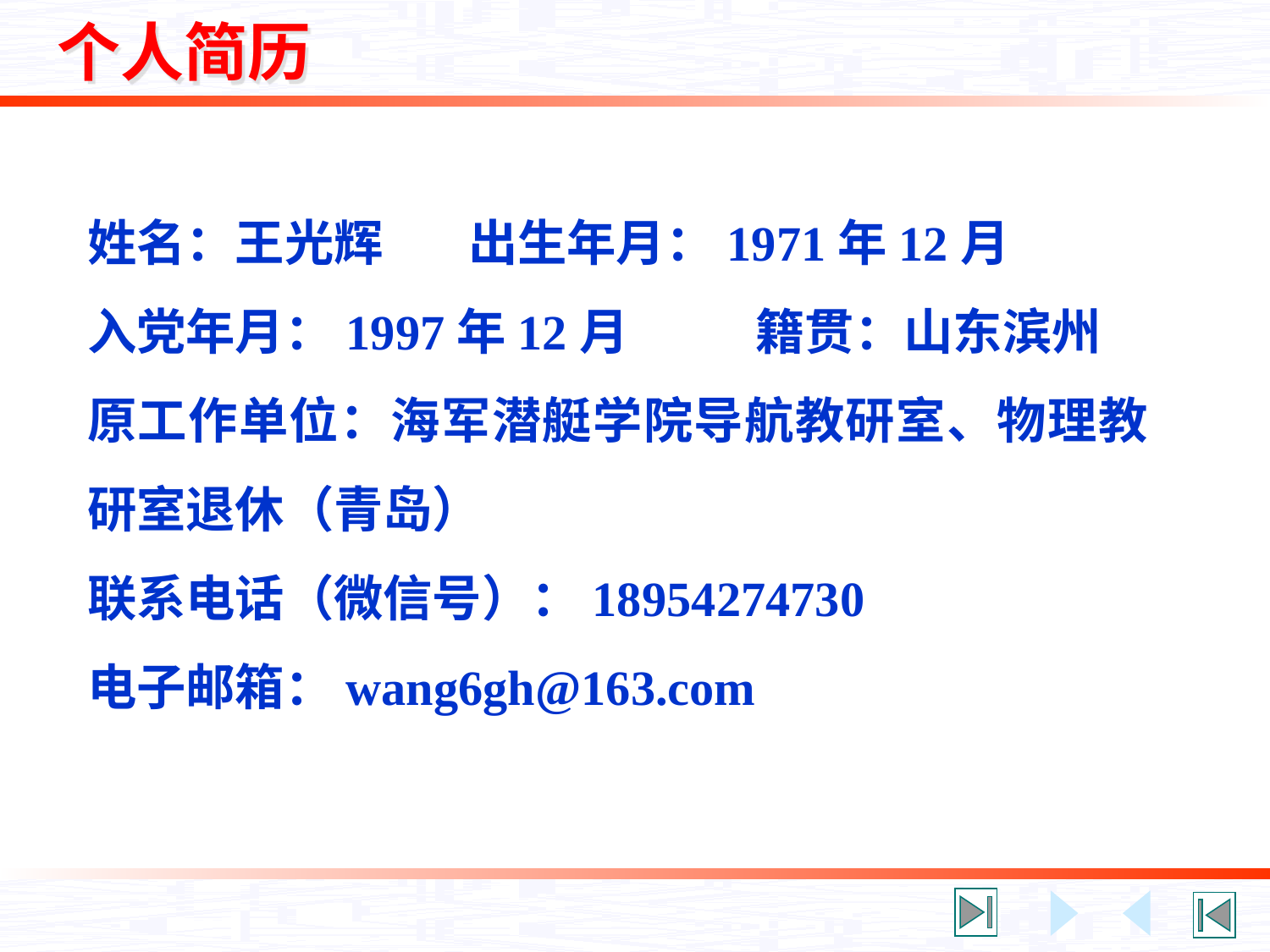

个人简历
姓名：王光辉	出生年月：1971年12月
入党年月：1997年12月	   籍贯：山东滨州
原工作单位：海军潜艇学院导航教研室、物理教研室退休（青岛）
联系电话（微信号）：18954274730
电子邮箱：wang6gh@163.com